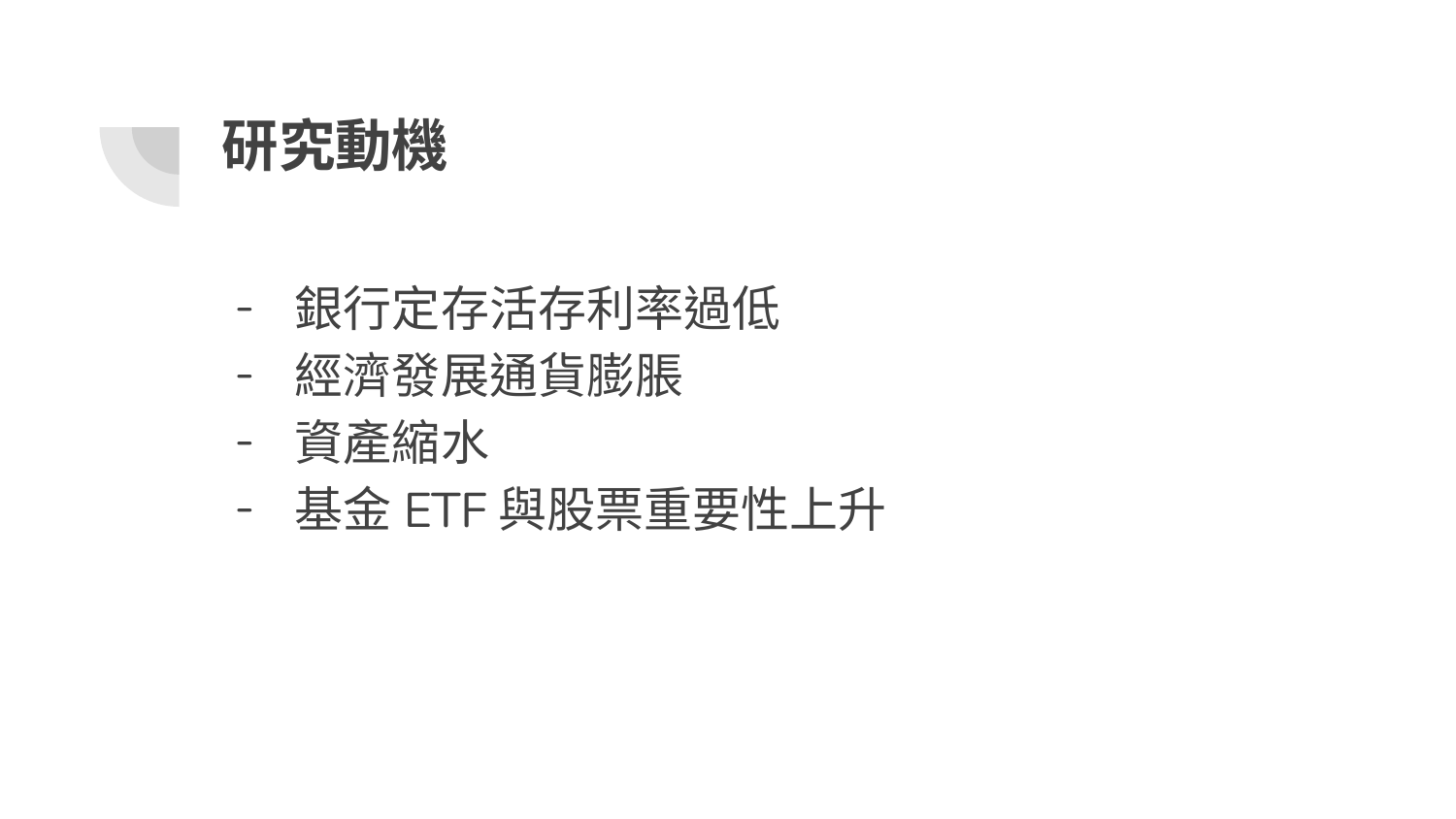

# 研究動機
銀行定存活存利率過低
經濟發展通貨膨脹
資產縮水
基金ETF與股票重要性上升